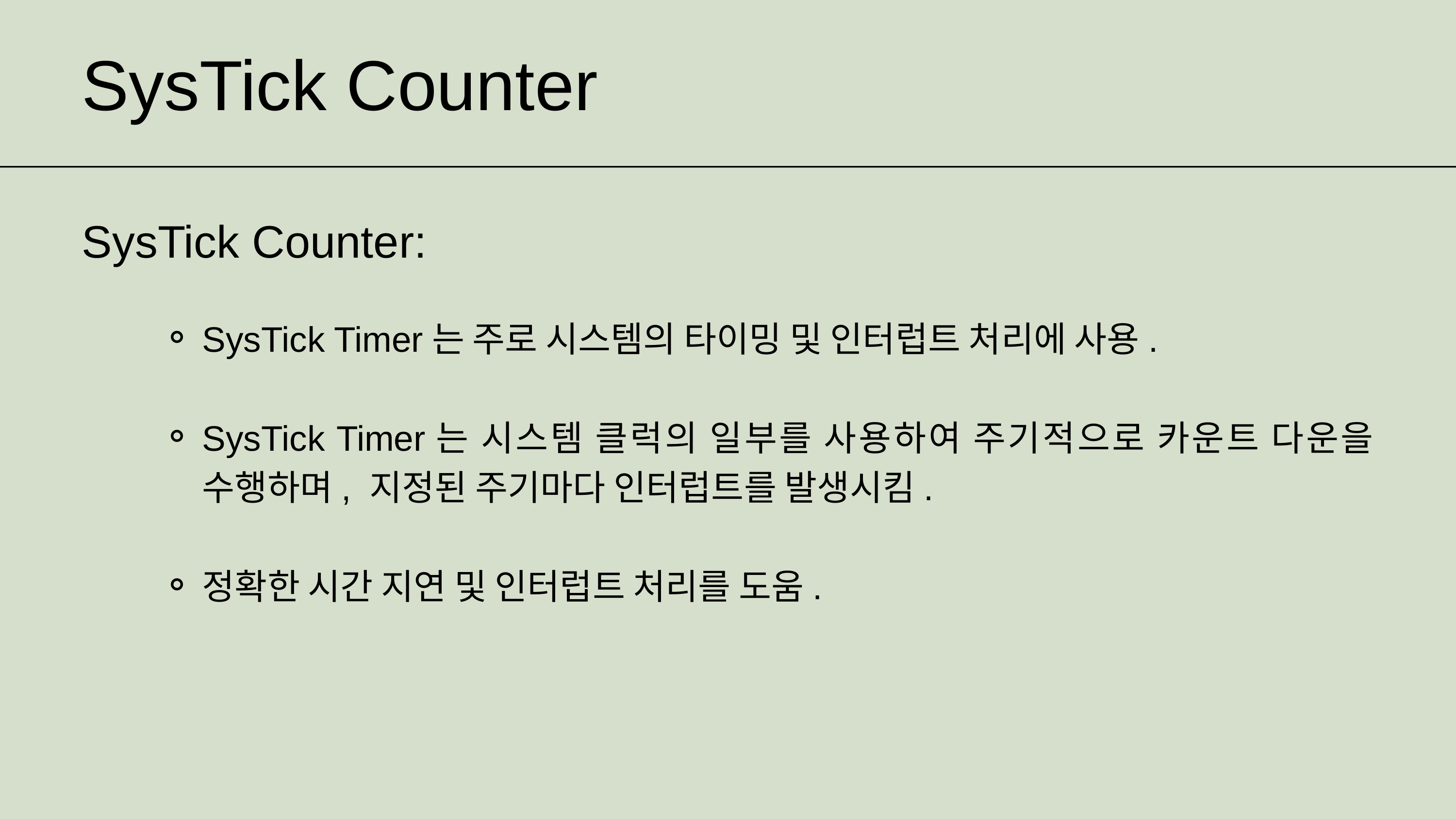

SysTick Counter

SysTick Counter:

SysTick Timer는 주로 시스템의 타이밍 및 인터럽트 처리에 사용.

SysTick Timer는 시스템 클럭의 일부를 사용하여 주기적으로 카운트 다운을 수행하며, 지정된 주기마다 인터럽트를 발생시킴.

정확한 시간 지연 및 인터럽트 처리를 도움.